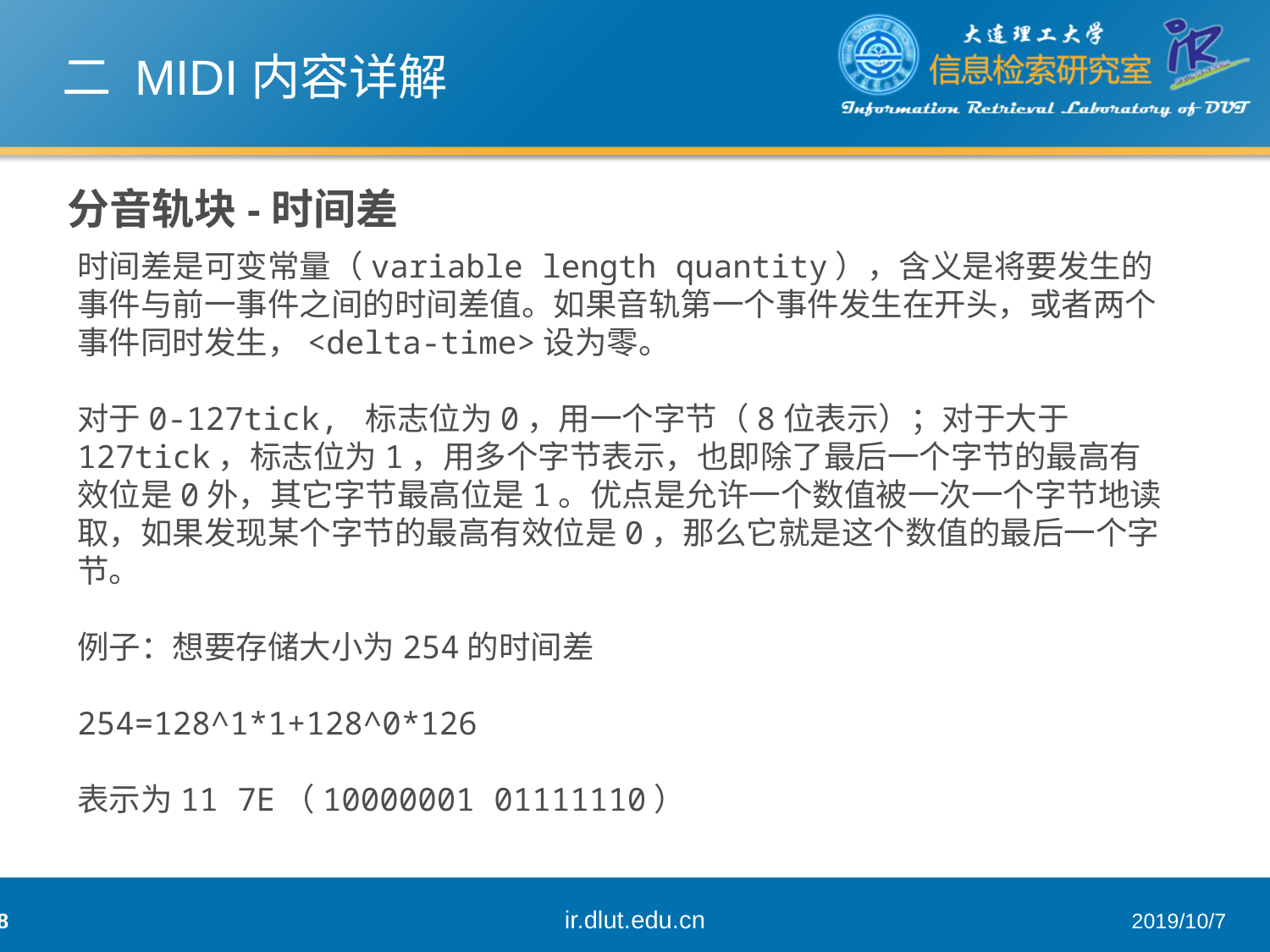

# 二 MIDI内容详解
分音轨块-时间差
时间差是可变常量（variable length quantity），含义是将要发生的事件与前一事件之间的时间差值。如果音轨第一个事件发生在开头，或者两个事件同时发生，<delta-time>设为零。

对于0-127tick, 标志位为0，用一个字节（8位表示）；对于大于127tick，标志位为1，用多个字节表示，也即除了最后一个字节的最高有效位是0外，其它字节最高位是1。优点是允许一个数值被一次一个字节地读取，如果发现某个字节的最高有效位是0，那么它就是这个数值的最后一个字节。

例子：想要存储大小为254的时间差

254=128^1*1+128^0*126

表示为11 7E（10000001 01111110）